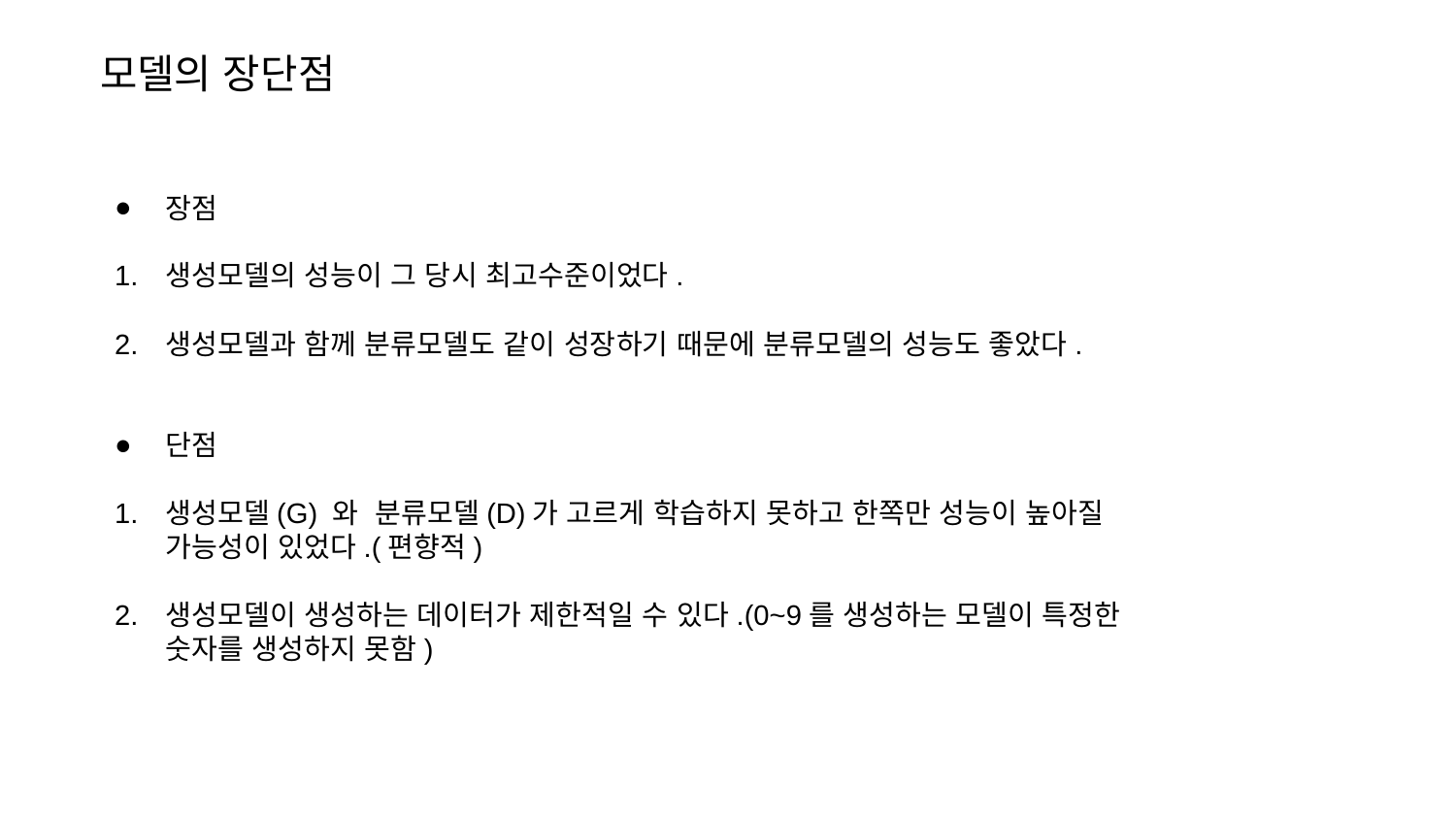

모델의 장단점
장점

생성모델의 성능이 그 당시 최고수준이었다.

생성모델과 함께 분류모델도 같이 성장하기 때문에 분류모델의 성능도 좋았다.

단점

생성모델(G) 와  분류모델(D)가 고르게 학습하지 못하고 한쪽만 성능이 높아질 가능성이 있었다.(편향적)

생성모델이 생성하는 데이터가 제한적일 수 있다.(0~9를 생성하는 모델이 특정한 숫자를 생성하지 못함)